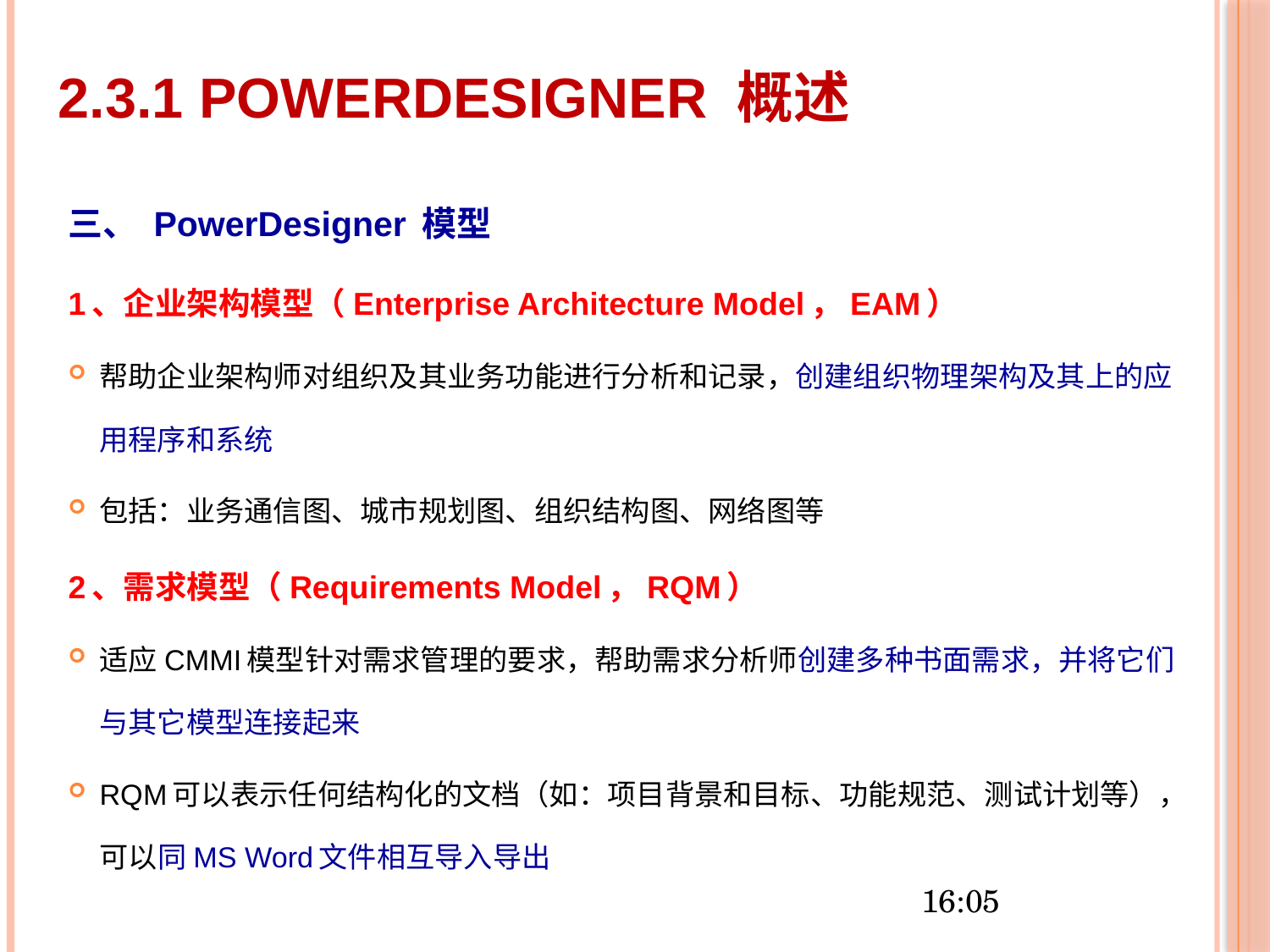

# 2.3.1 PowerDesigner 概述
三、 PowerDesigner 模型
1、企业架构模型（Enterprise Architecture Model，EAM）
帮助企业架构师对组织及其业务功能进行分析和记录，创建组织物理架构及其上的应用程序和系统
包括：业务通信图、城市规划图、组织结构图、网络图等
2、需求模型（Requirements Model，RQM）
适应CMMI模型针对需求管理的要求，帮助需求分析师创建多种书面需求，并将它们与其它模型连接起来
RQM可以表示任何结构化的文档（如：项目背景和目标、功能规范、测试计划等），可以同MS Word文件相互导入导出

16:05